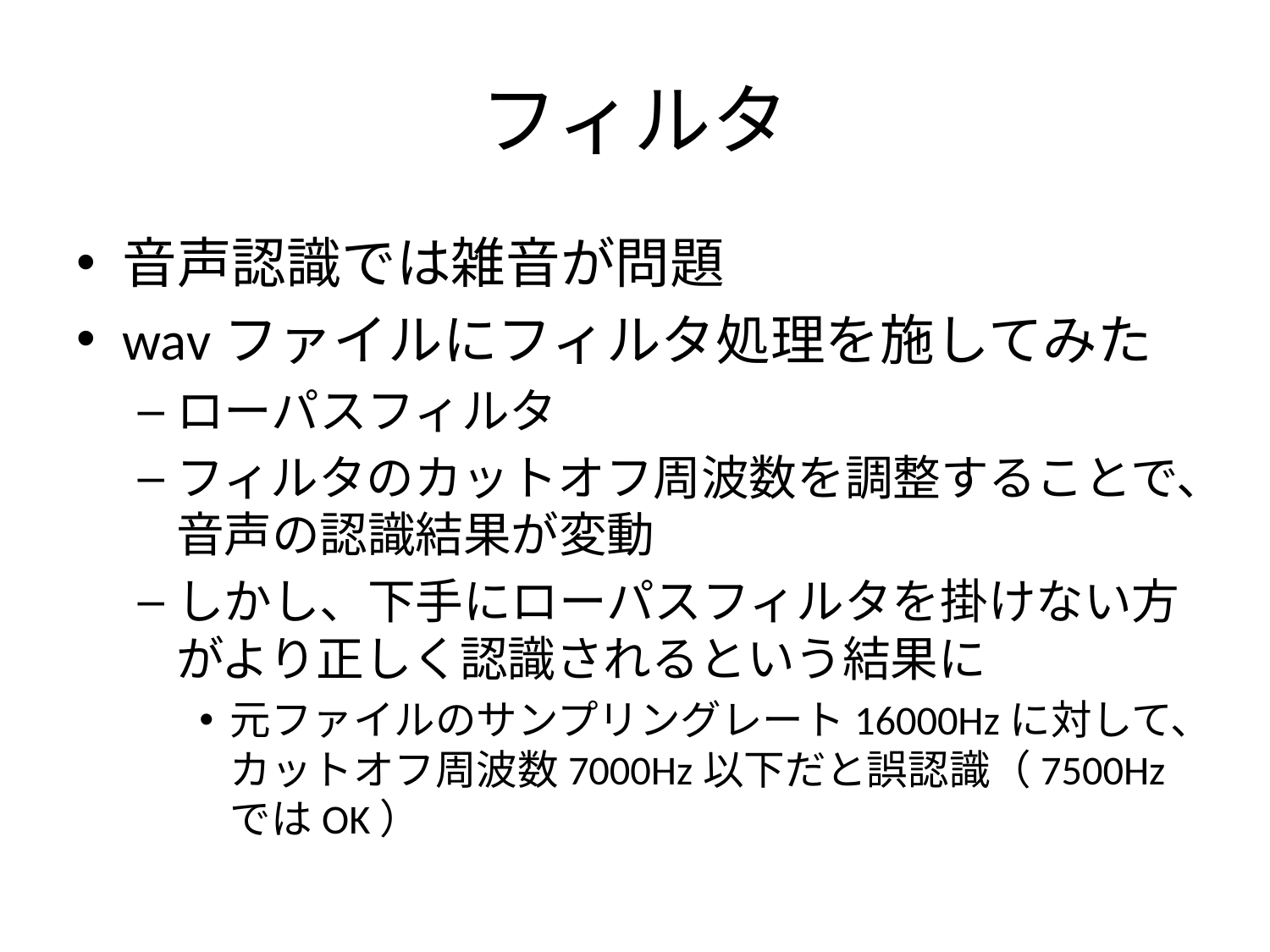

# フィルタ
音声認識では雑音が問題
wavファイルにフィルタ処理を施してみた
ローパスフィルタ
フィルタのカットオフ周波数を調整することで、音声の認識結果が変動
しかし、下手にローパスフィルタを掛けない方がより正しく認識されるという結果に
元ファイルのサンプリングレート16000Hzに対して、カットオフ周波数7000Hz以下だと誤認識（7500HzではOK）